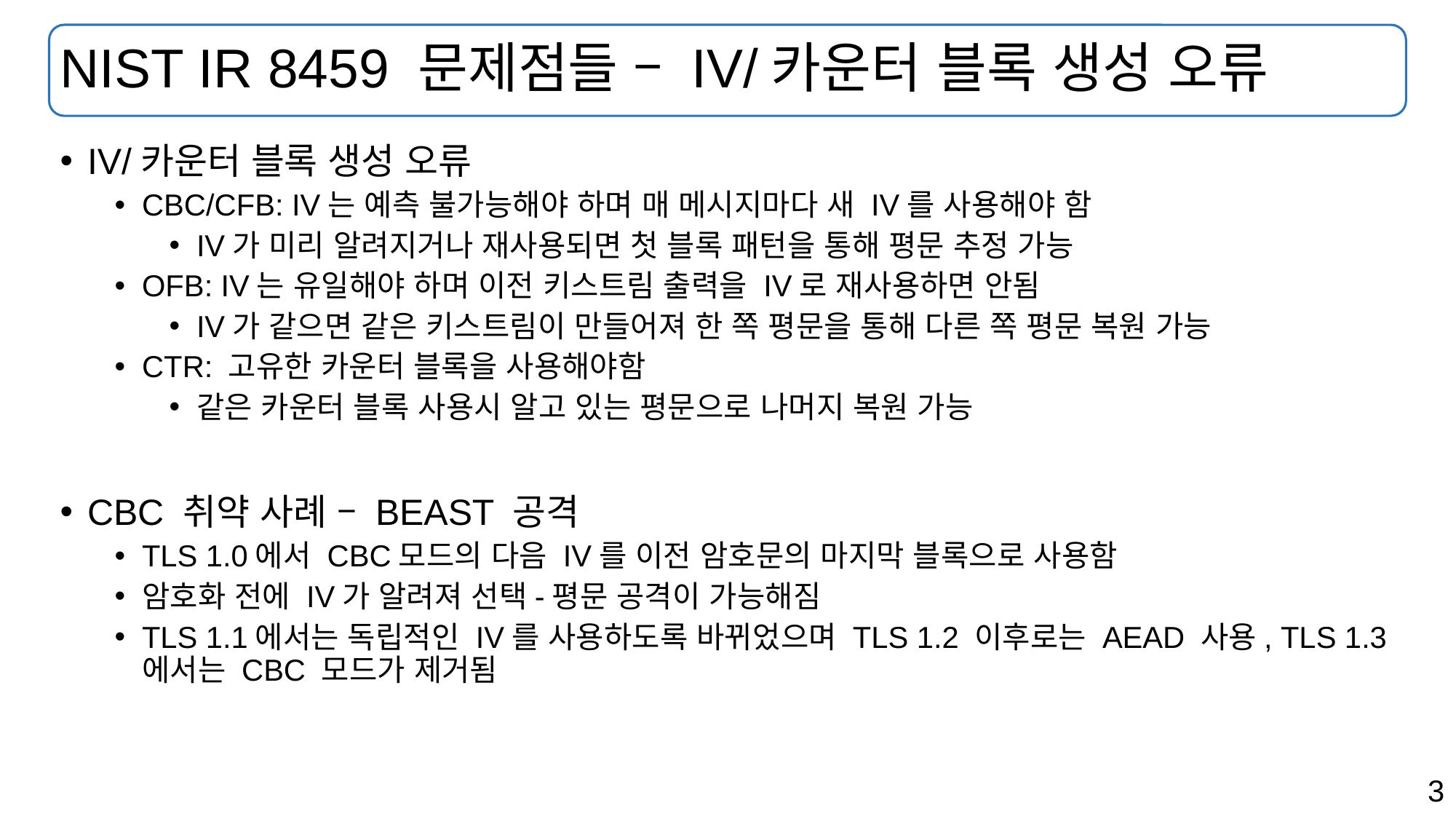

# NIST IR 8459 문제점들 – IV/카운터 블록 생성 오류
IV/카운터 블록 생성 오류
CBC/CFB: IV는 예측 불가능해야 하며 매 메시지마다 새 IV를 사용해야 함
IV가 미리 알려지거나 재사용되면 첫 블록 패턴을 통해 평문 추정 가능
OFB: IV는 유일해야 하며 이전 키스트림 출력을 IV로 재사용하면 안됨
IV가 같으면 같은 키스트림이 만들어져 한 쪽 평문을 통해 다른 쪽 평문 복원 가능
CTR: 고유한 카운터 블록을 사용해야함
같은 카운터 블록 사용시 알고 있는 평문으로 나머지 복원 가능

CBC 취약 사례 – BEAST 공격
TLS 1.0에서 CBC모드의 다음 IV를 이전 암호문의 마지막 블록으로 사용함
암호화 전에 IV가 알려져 선택-평문 공격이 가능해짐
TLS 1.1에서는 독립적인 IV를 사용하도록 바뀌었으며 TLS 1.2 이후로는 AEAD 사용, TLS 1.3에서는 CBC 모드가 제거됨